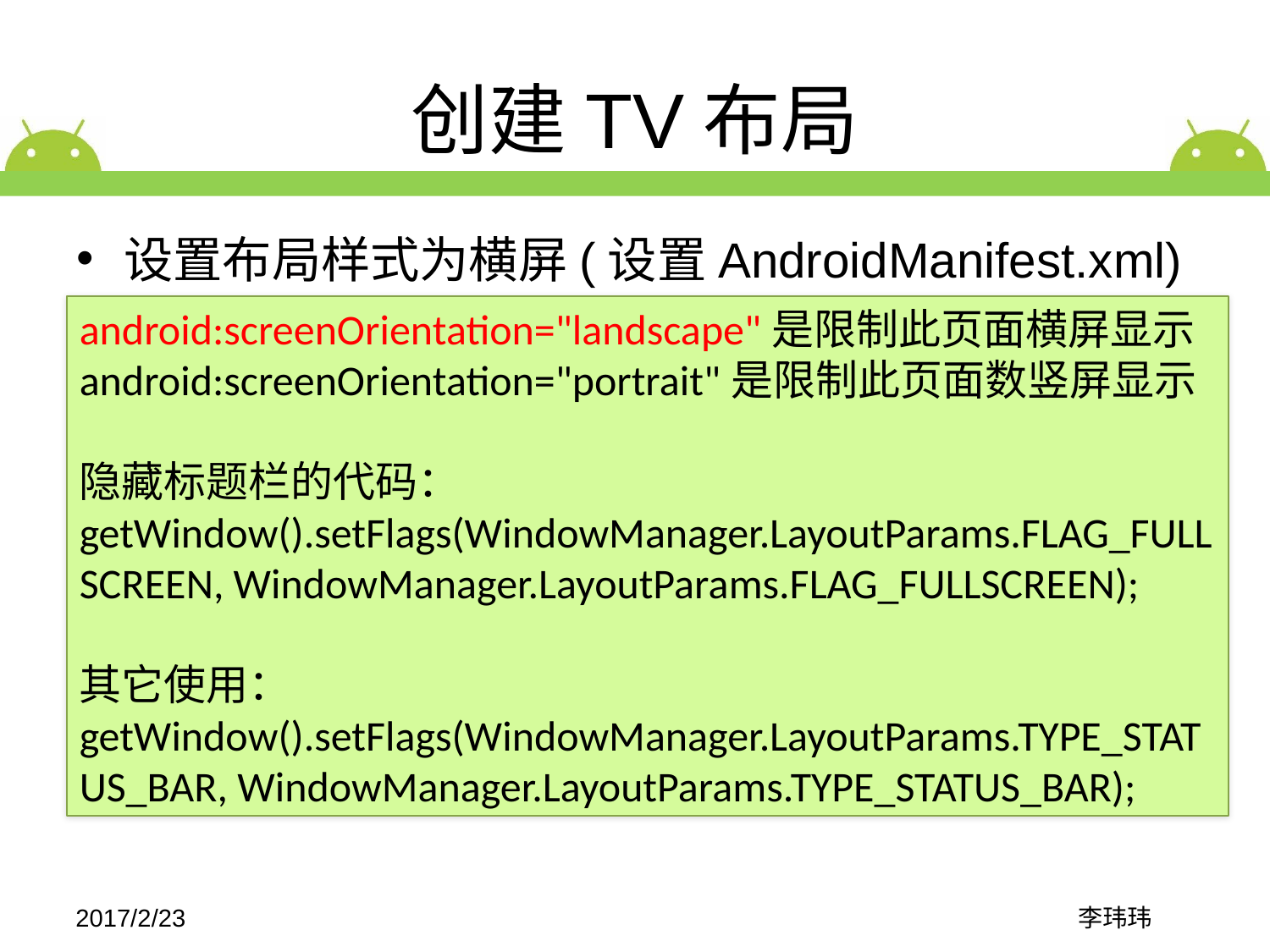

# 创建TV布局
设置布局样式为横屏(设置AndroidManifest.xml)
android:screenOrientation="landscape"是限制此页面横屏显示
android:screenOrientation="portrait"是限制此页面数竖屏显示

隐藏标题栏的代码：
getWindow().setFlags(WindowManager.LayoutParams.FLAG_FULLSCREEN, WindowManager.LayoutParams.FLAG_FULLSCREEN);

其它使用：
getWindow().setFlags(WindowManager.LayoutParams.TYPE_STATUS_BAR, WindowManager.LayoutParams.TYPE_STATUS_BAR);